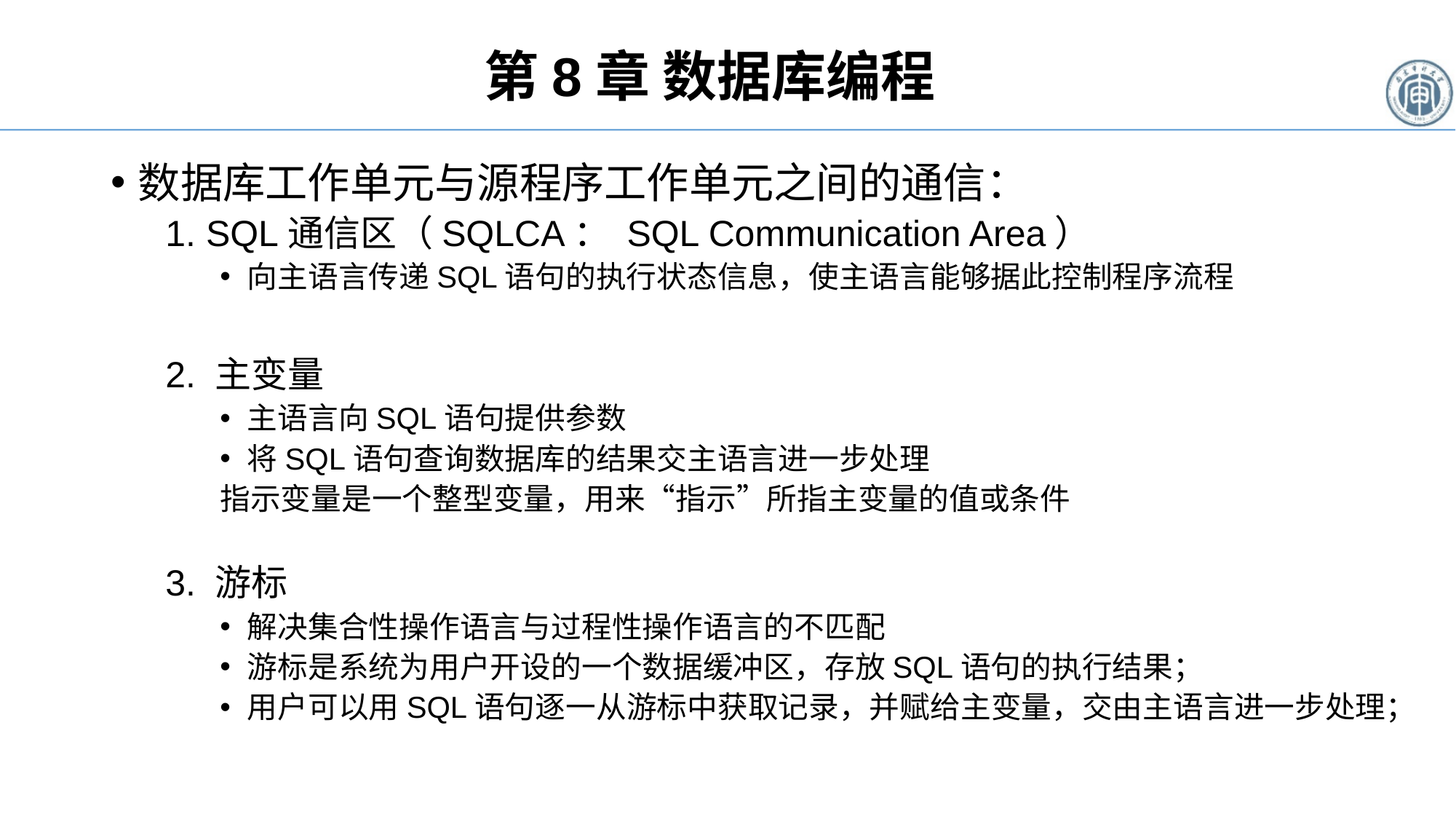

# 第8章 数据库编程
数据库工作单元与源程序工作单元之间的通信：
1. SQL通信区（SQLCA： SQL Communication Area）
向主语言传递SQL语句的执行状态信息，使主语言能够据此控制程序流程

2. 主变量
主语言向SQL语句提供参数
将SQL语句查询数据库的结果交主语言进一步处理
指示变量是一个整型变量，用来“指示”所指主变量的值或条件

3. 游标
解决集合性操作语言与过程性操作语言的不匹配
游标是系统为用户开设的一个数据缓冲区，存放SQL语句的执行结果；
用户可以用SQL语句逐一从游标中获取记录，并赋给主变量，交由主语言进一步处理；